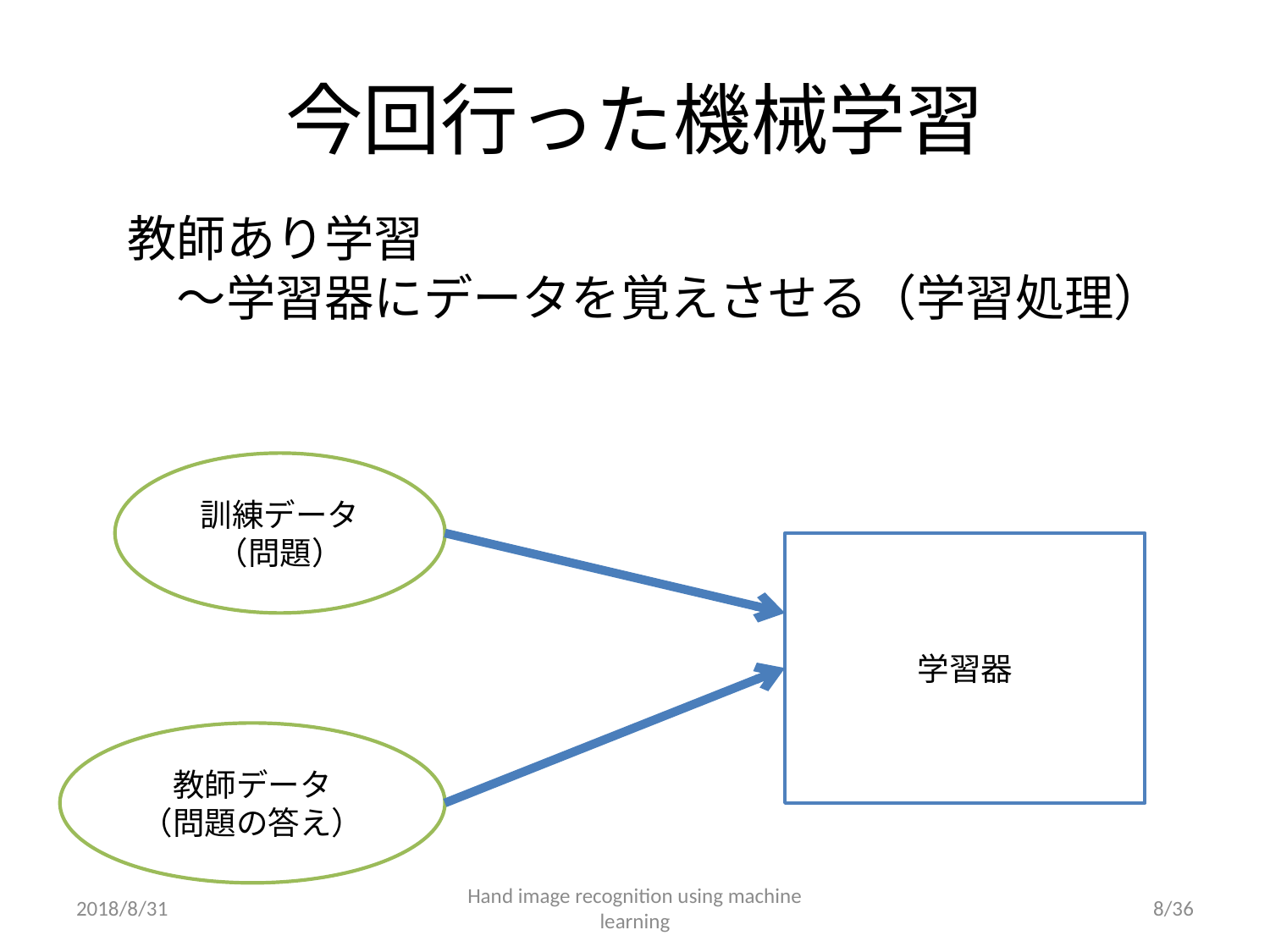

# 今回行った機械学習
教師あり学習
　～学習器にデータを覚えさせる（学習処理）
訓練データ（問題）
学習器
教師データ
（問題の答え）
2018/8/31
Hand image recognition using machine learning
8/36